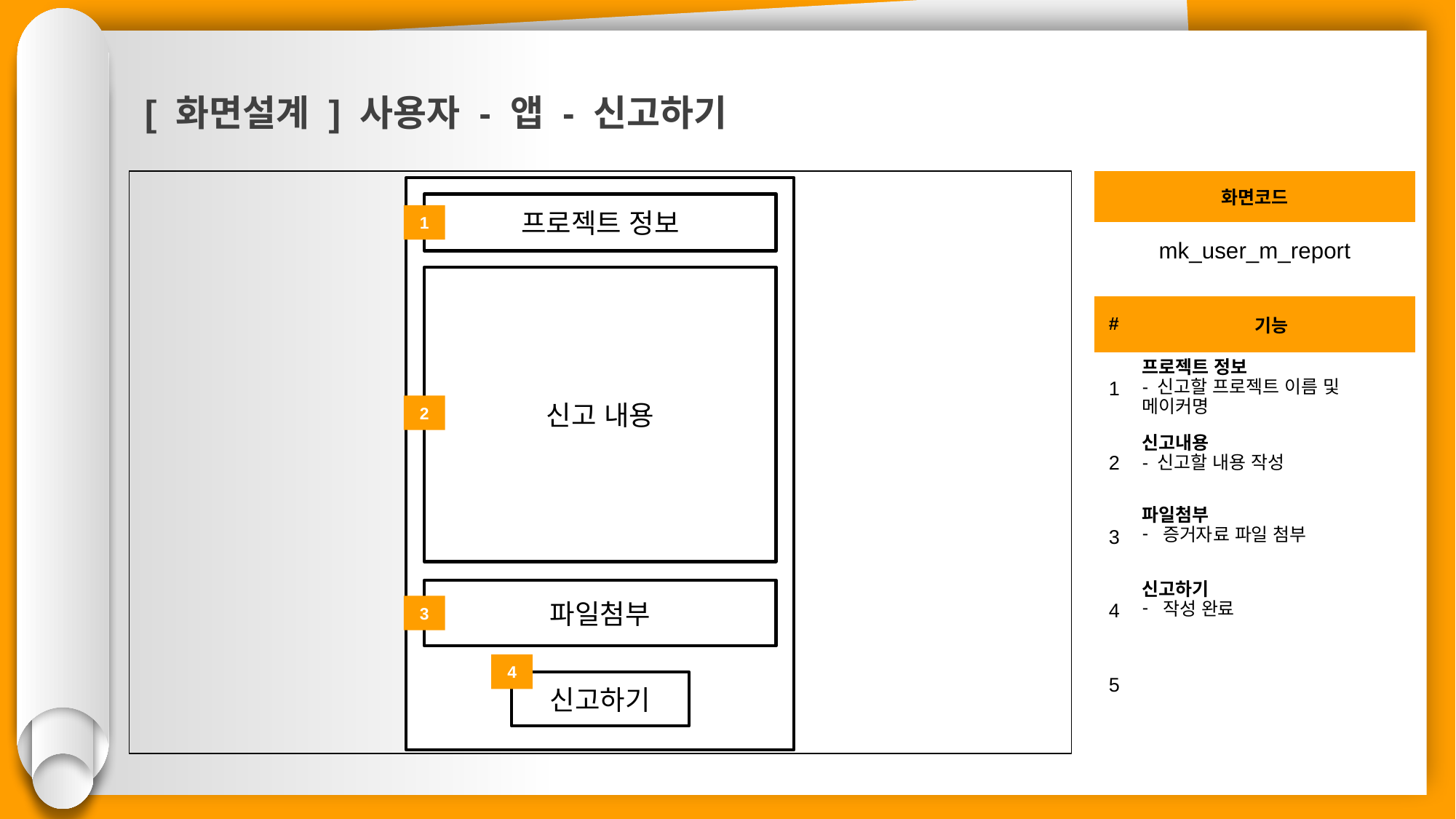

[ 화면설계 ] 사용자 - 앱 - 신고하기

| 화면코드 |
| --- |
| mk\_user\_m\_report |

프로젝트 정보
1
신고 내용
| # | 기능 |
| --- | --- |
| 1 | 프로젝트 정보 - 신고할 프로젝트 이름 및 메이커명 |
| 2 | 신고내용 - 신고할 내용 작성 |
| 3 | 파일첨부 증거자료 파일 첨부 |
| 4 | 신고하기 작성 완료 |
| 5 |  |
2
파일첨부
3
4
신고하기